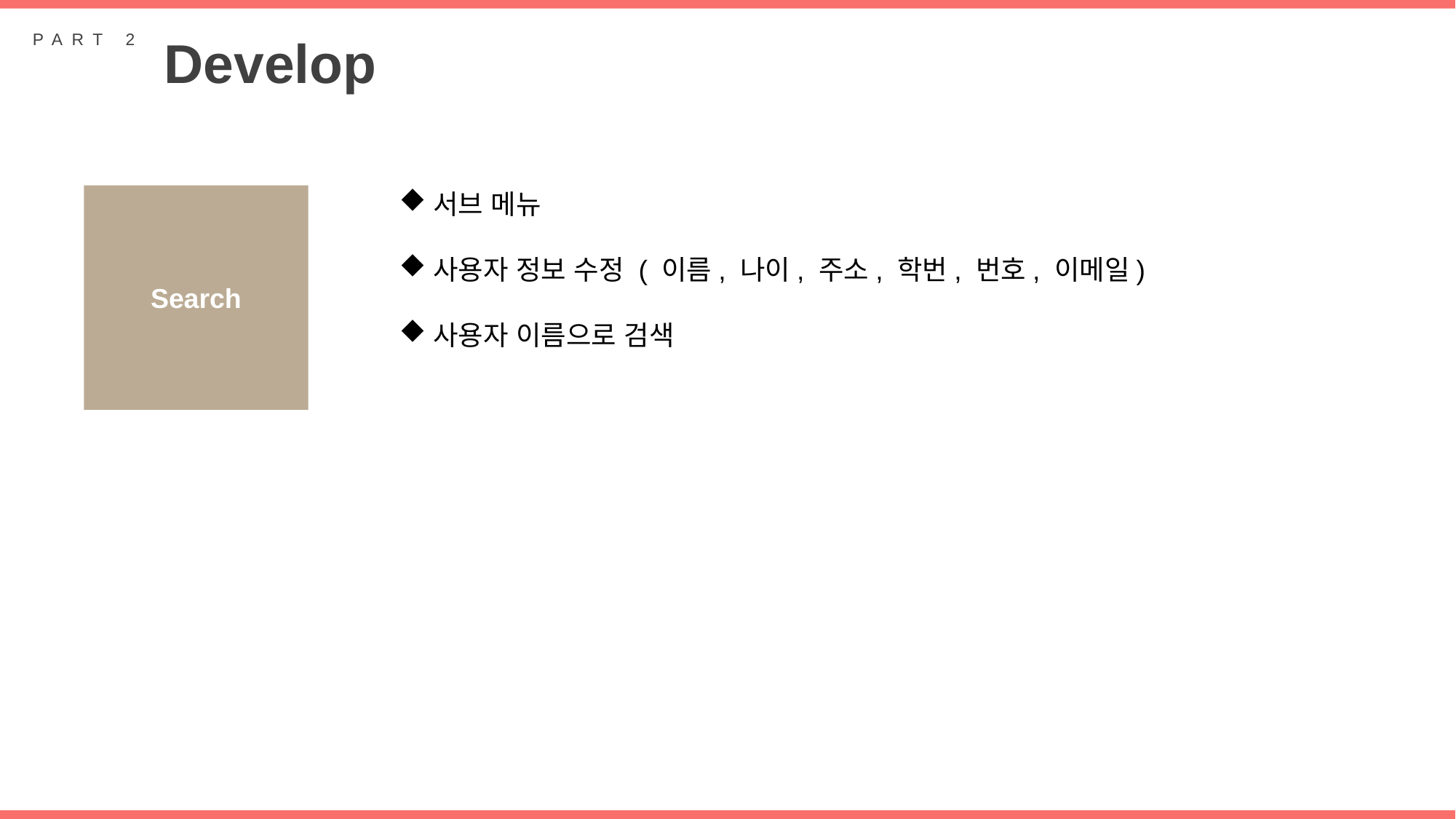

PART 2
Develop
서브 메뉴

사용자 정보 수정 ( 이름, 나이, 주소, 학번, 번호, 이메일)

사용자 이름으로 검색

Search